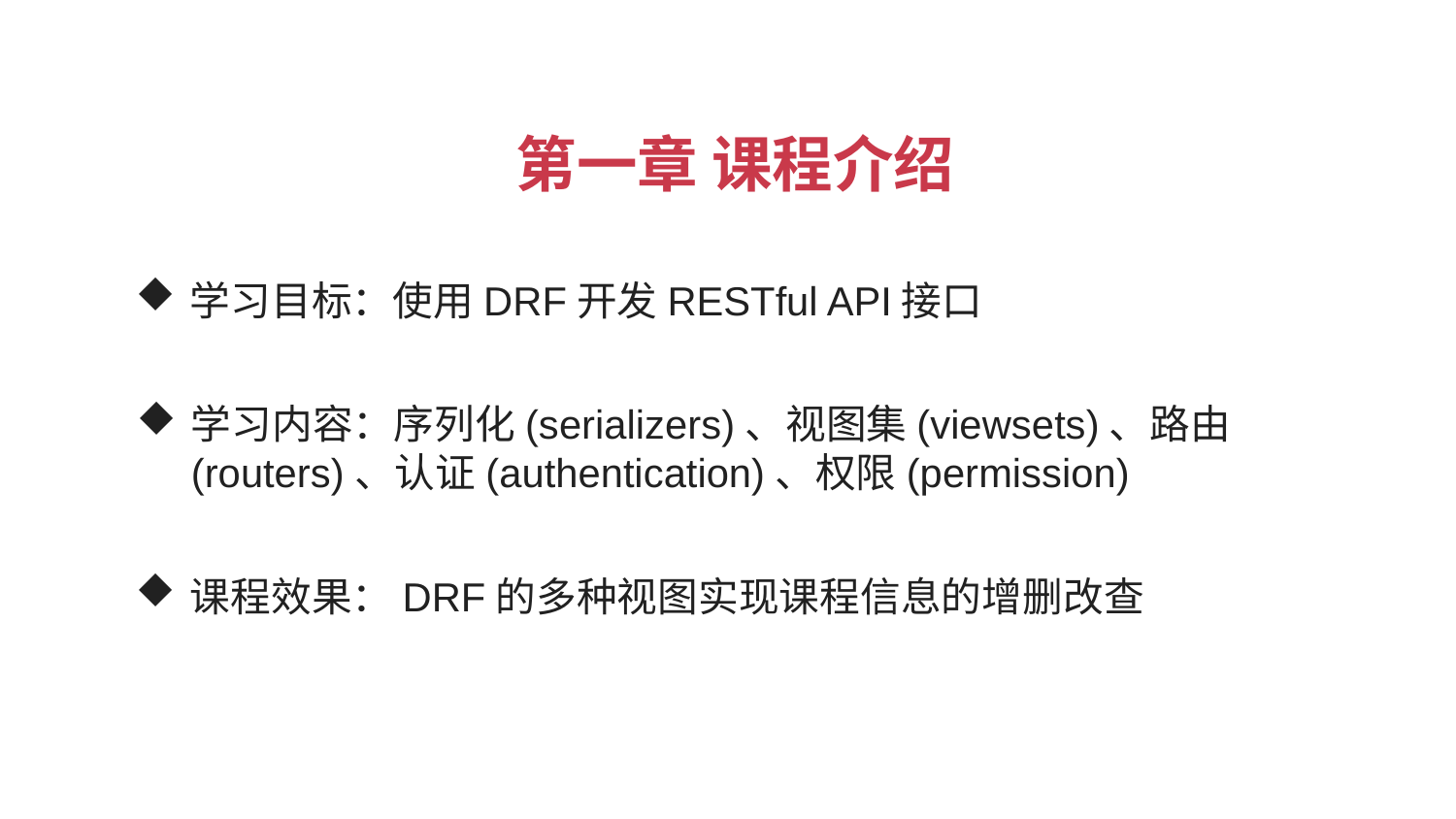

第一章 课程介绍
学习目标：使用DRF开发RESTful API接口
学习内容：序列化(serializers)、视图集(viewsets)、路由(routers)、认证(authentication)、权限(permission)
课程效果：DRF的多种视图实现课程信息的增删改查